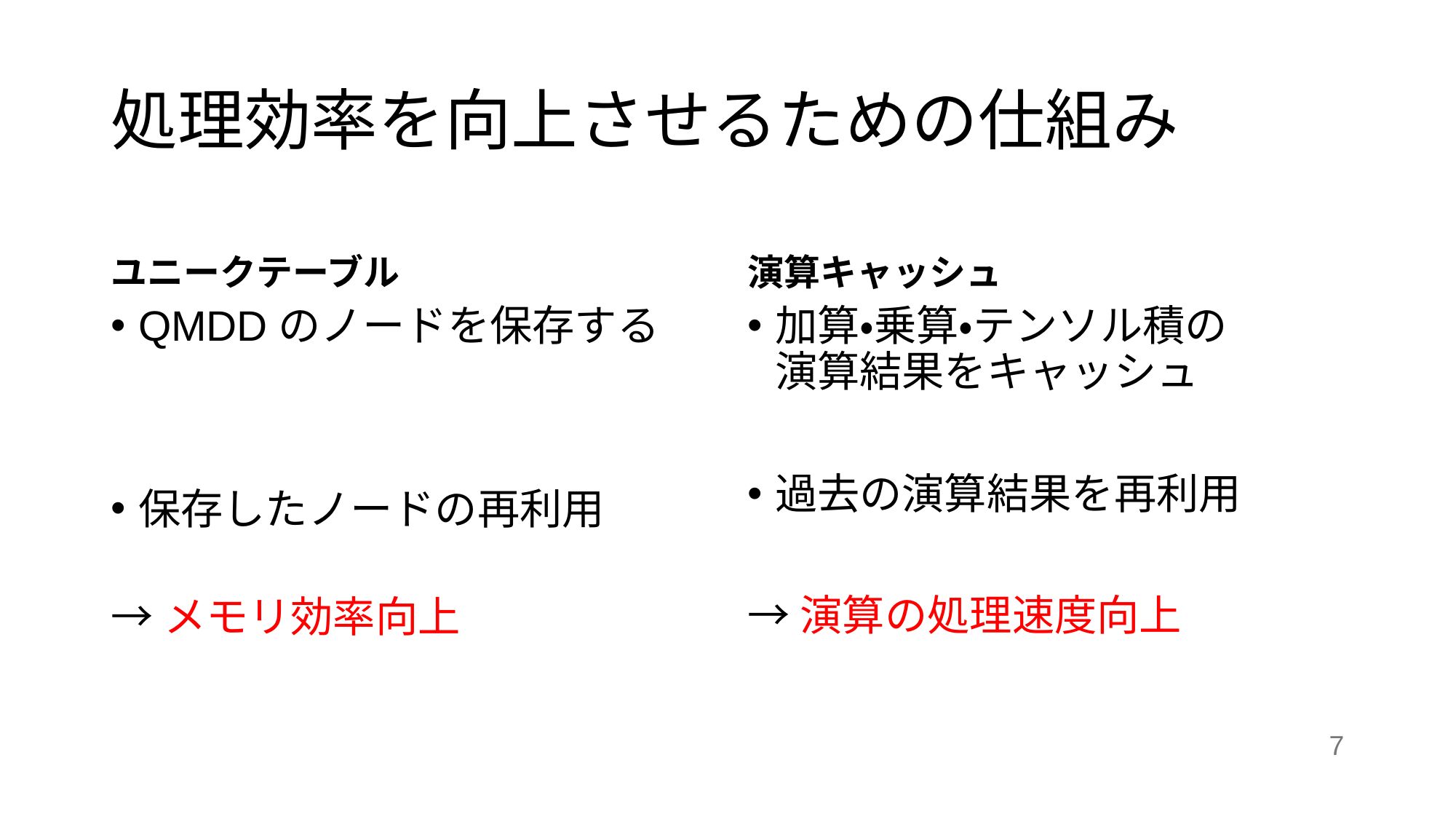

# 処理効率を向上させるための仕組み
ユニークテーブル
演算キャッシュ
QMDDのノードを保存する

保存したノードの再利用

→メモリ効率向上

加算・乗算・テンソル積の
演算結果をキャッシュ

過去の演算結果を再利用

→演算の処理速度向上

7